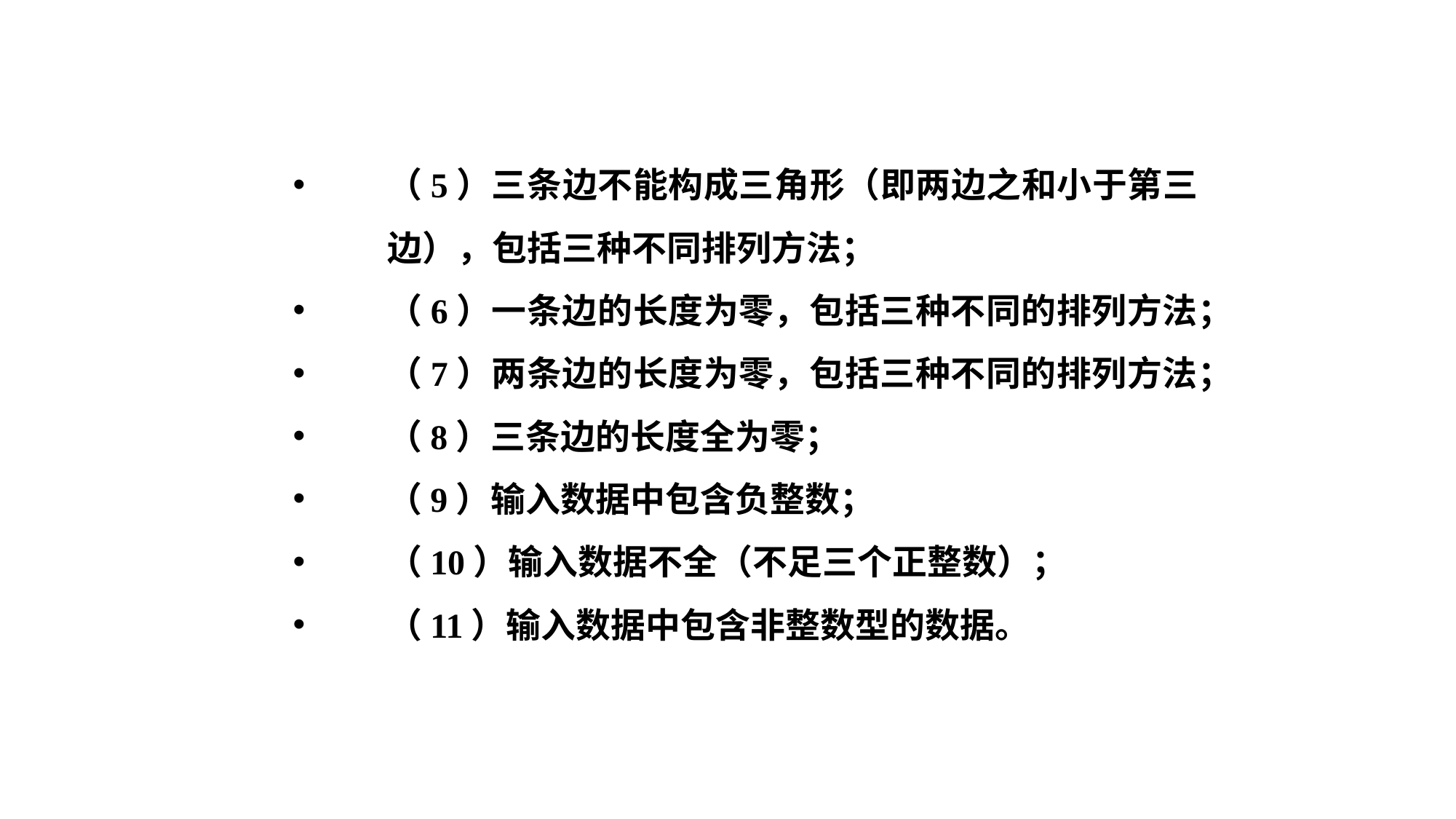

（5）三条边不能构成三角形（即两边之和小于第三边），包括三种不同排列方法；
（6）一条边的长度为零，包括三种不同的排列方法；
（7）两条边的长度为零，包括三种不同的排列方法；
（8）三条边的长度全为零；
（9）输入数据中包含负整数；
（10）输入数据不全（不足三个正整数）；
（11）输入数据中包含非整数型的数据。